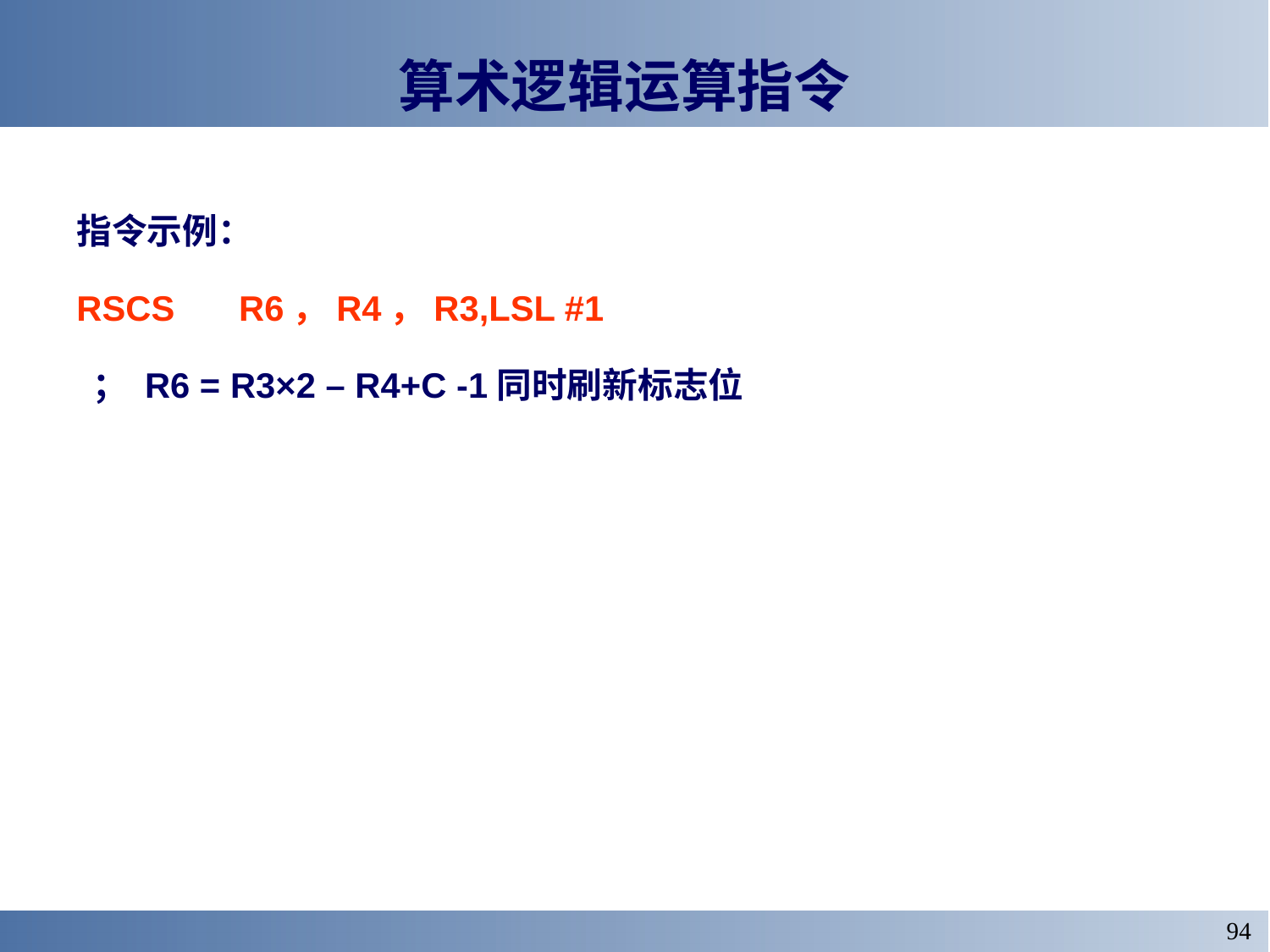

# 算术逻辑运算指令
指令示例：
RSCS 	R6，R4，R3,LSL #1
 ； R6 = R3×2 – R4+C -1同时刷新标志位